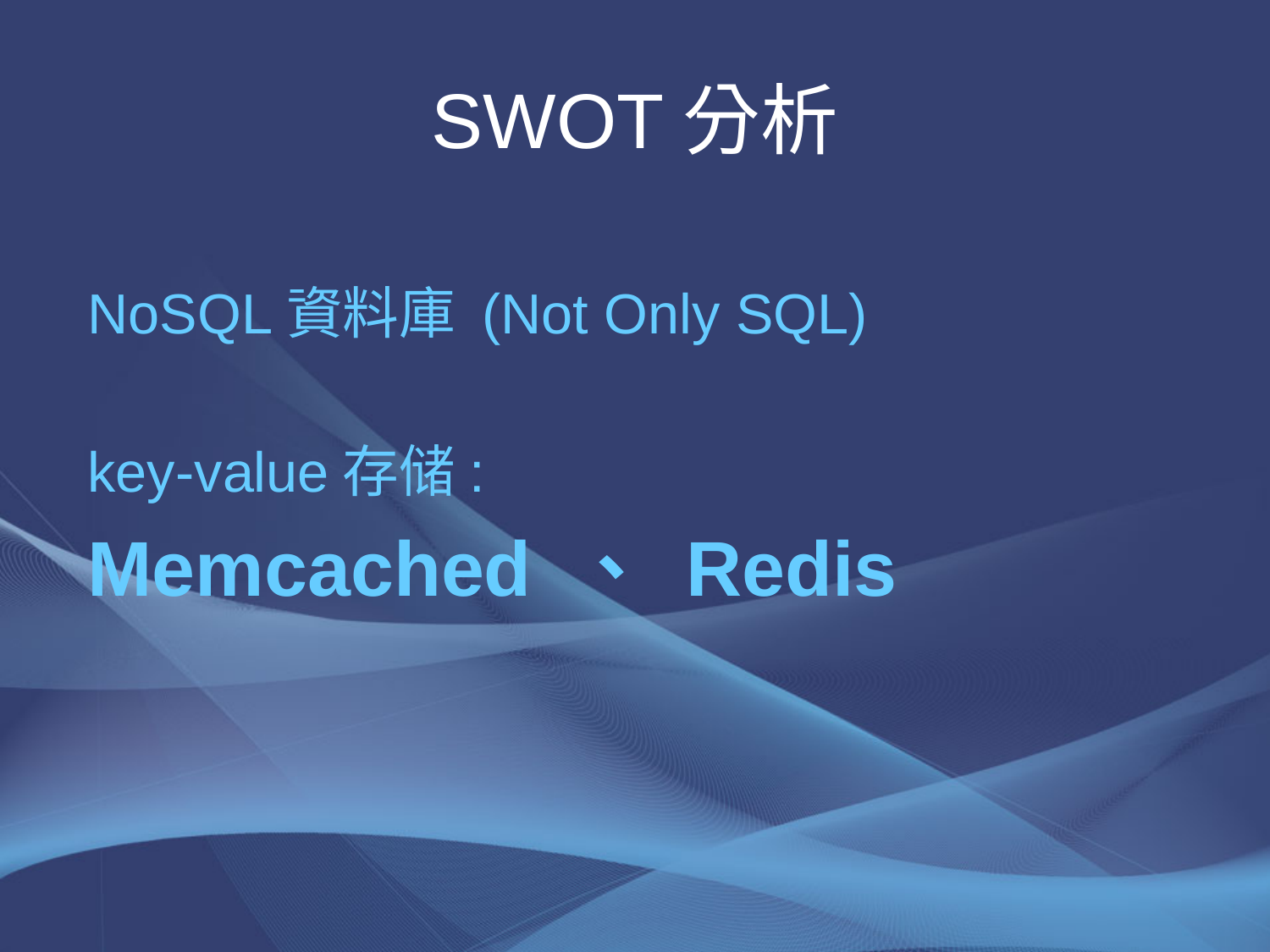

# SWOT分析

NoSQL資料庫 (Not Only SQL)

key-value存储:
Memcached 、 Redis